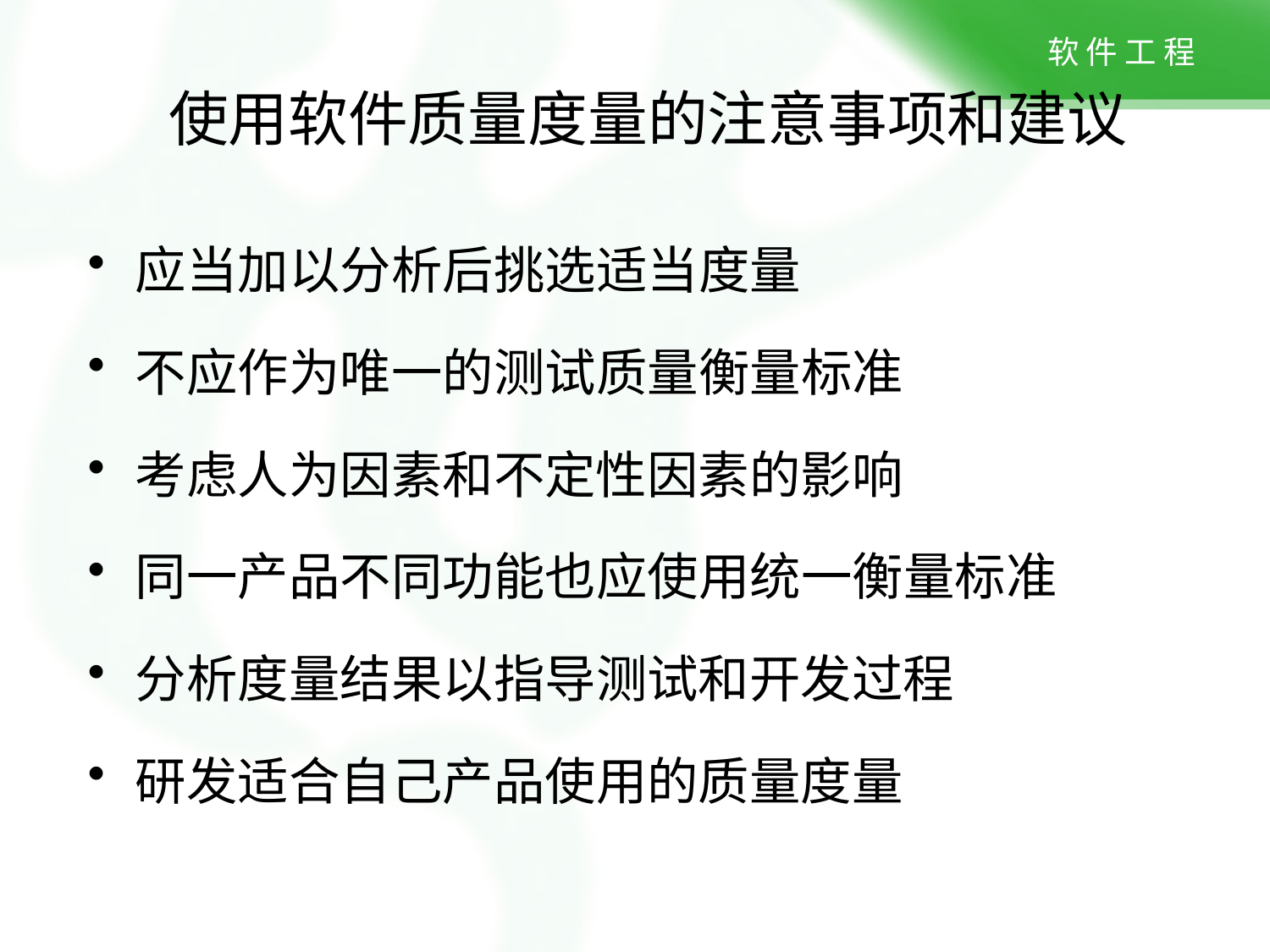

# 使用软件质量度量的注意事项和建议
应当加以分析后挑选适当度量
不应作为唯一的测试质量衡量标准
考虑人为因素和不定性因素的影响
同一产品不同功能也应使用统一衡量标准
分析度量结果以指导测试和开发过程
研发适合自己产品使用的质量度量